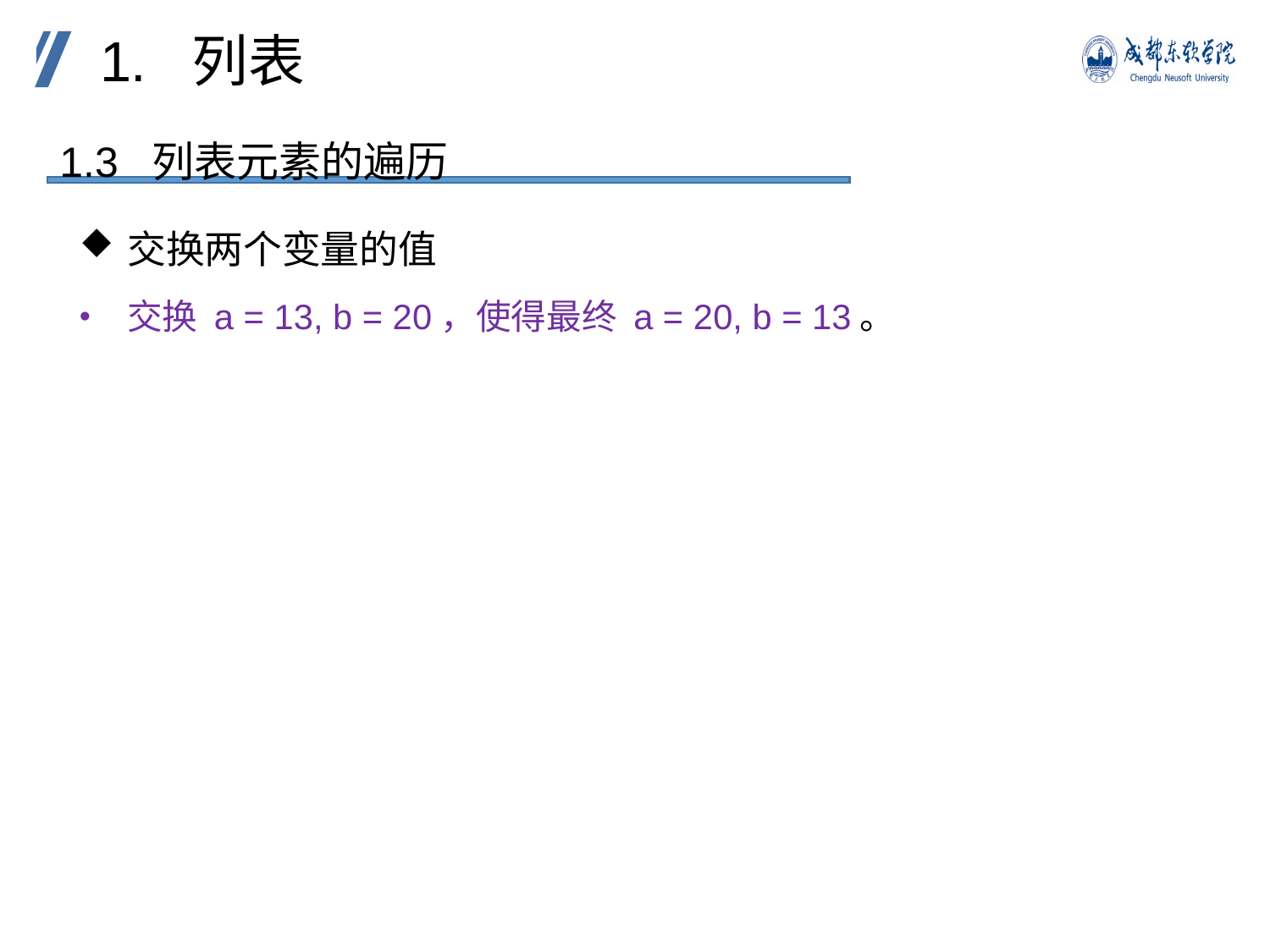

1.  列表
1.3  列表元素的遍历

交换两个变量的值
交换 a = 13, b = 20，使得最终 a = 20, b = 13。